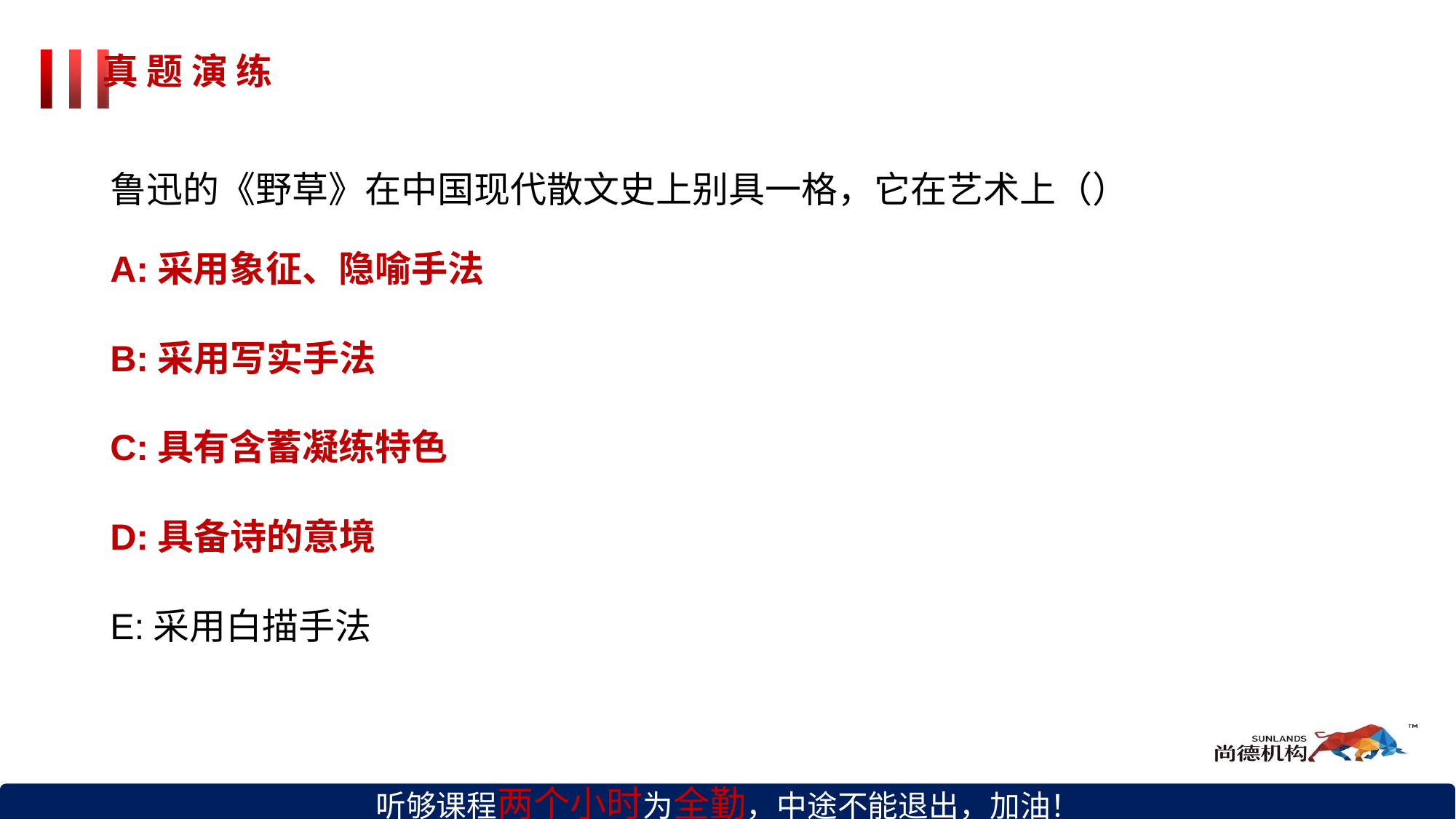

# 真 题 演 练

鲁迅的《野草》在中国现代散文史上别具一格，它在艺术上（）

A:采用象征、隐喻手法

B:采用写实手法

C:具有含蓄凝练特色

D:具备诗的意境

E:采用白描手法

听够课程两个小时为全勤，中途不能退出，加油！